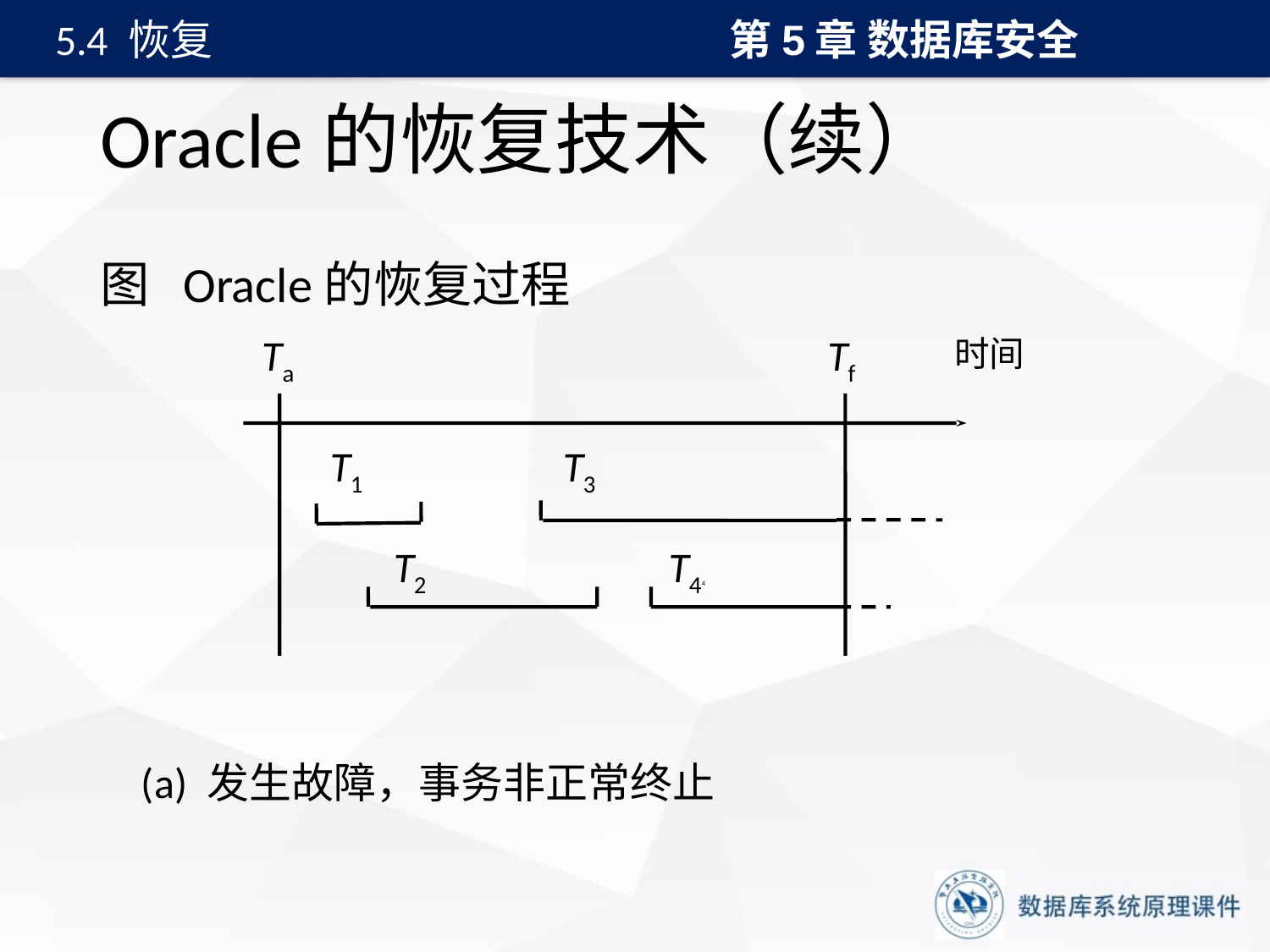

第5章 数据库安全
5.4 恢复
# Oracle的恢复技术（续）
图  Oracle的恢复过程

	 (a) 发生故障，事务非正常终止
Ta
Tf
时间

T1
T3

T2
T44